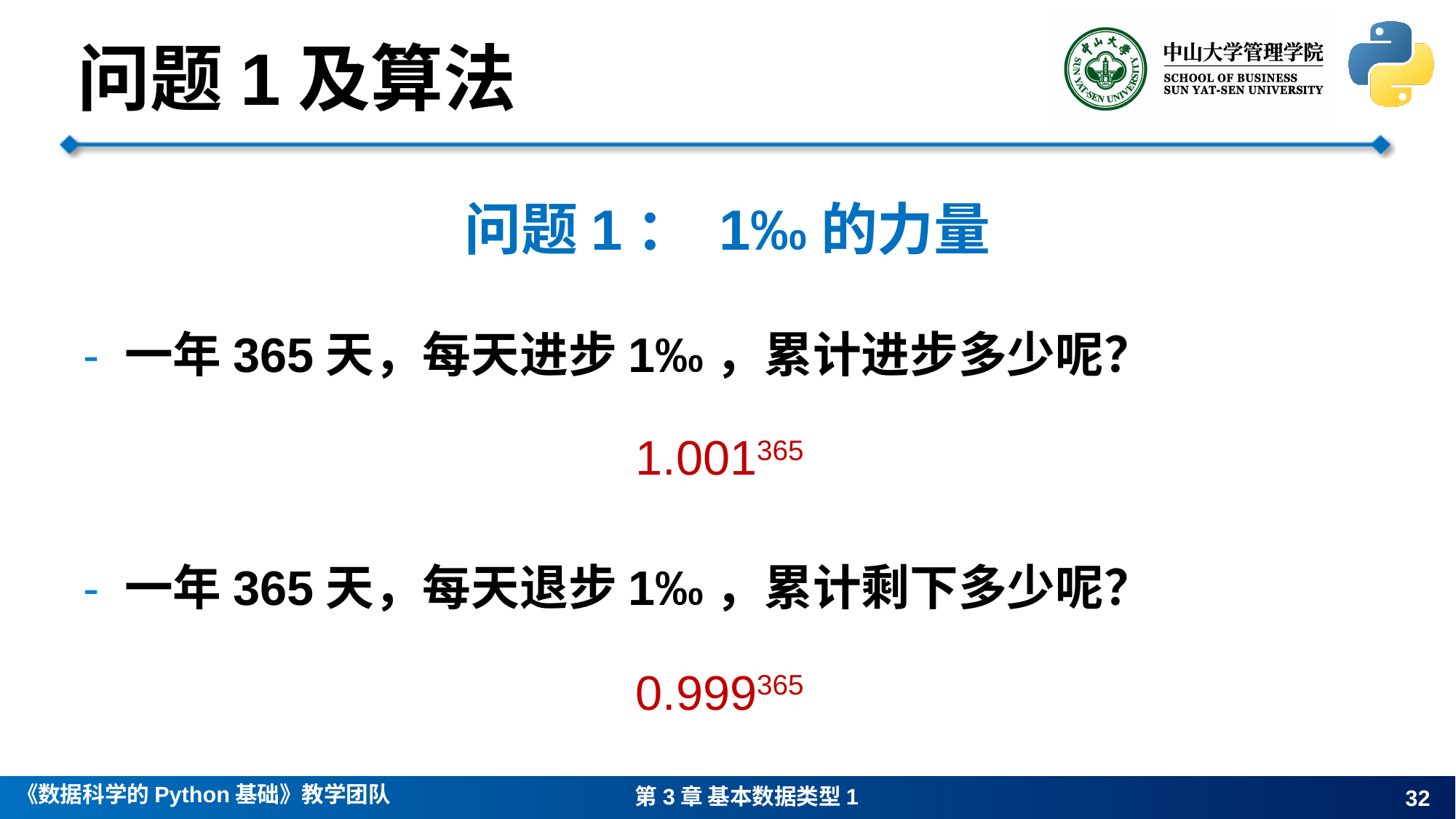

问题1及算法
问题1： 1‰的力量
- 一年365天，每天进步1‰，累计进步多少呢？

- 一年365天，每天退步1‰，累计剩下多少呢？
1.001365
0.999365